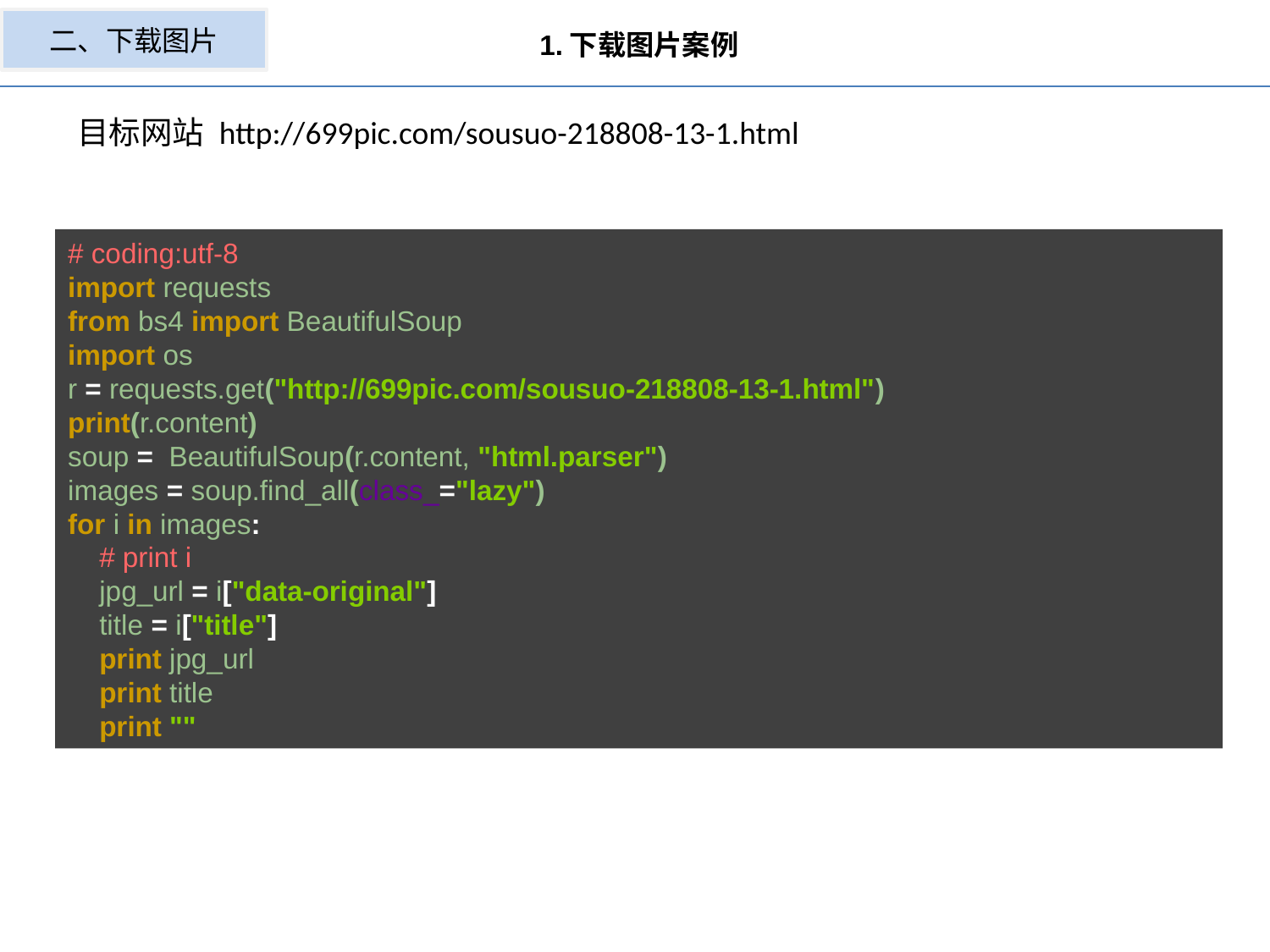

二、下载图片
1.下载图片案例
目标网站 http://699pic.com/sousuo-218808-13-1.html
# coding:utf-8 import requests from bs4 import BeautifulSoup import os r = requests.get("http://699pic.com/sousuo-218808-13-1.html") print(r.content) soup =  BeautifulSoup(r.content, "html.parser") images = soup.find_all(class_="lazy") for i in images: # print i jpg_url = i["data-original"] title = i["title"] print jpg_url print title print ""